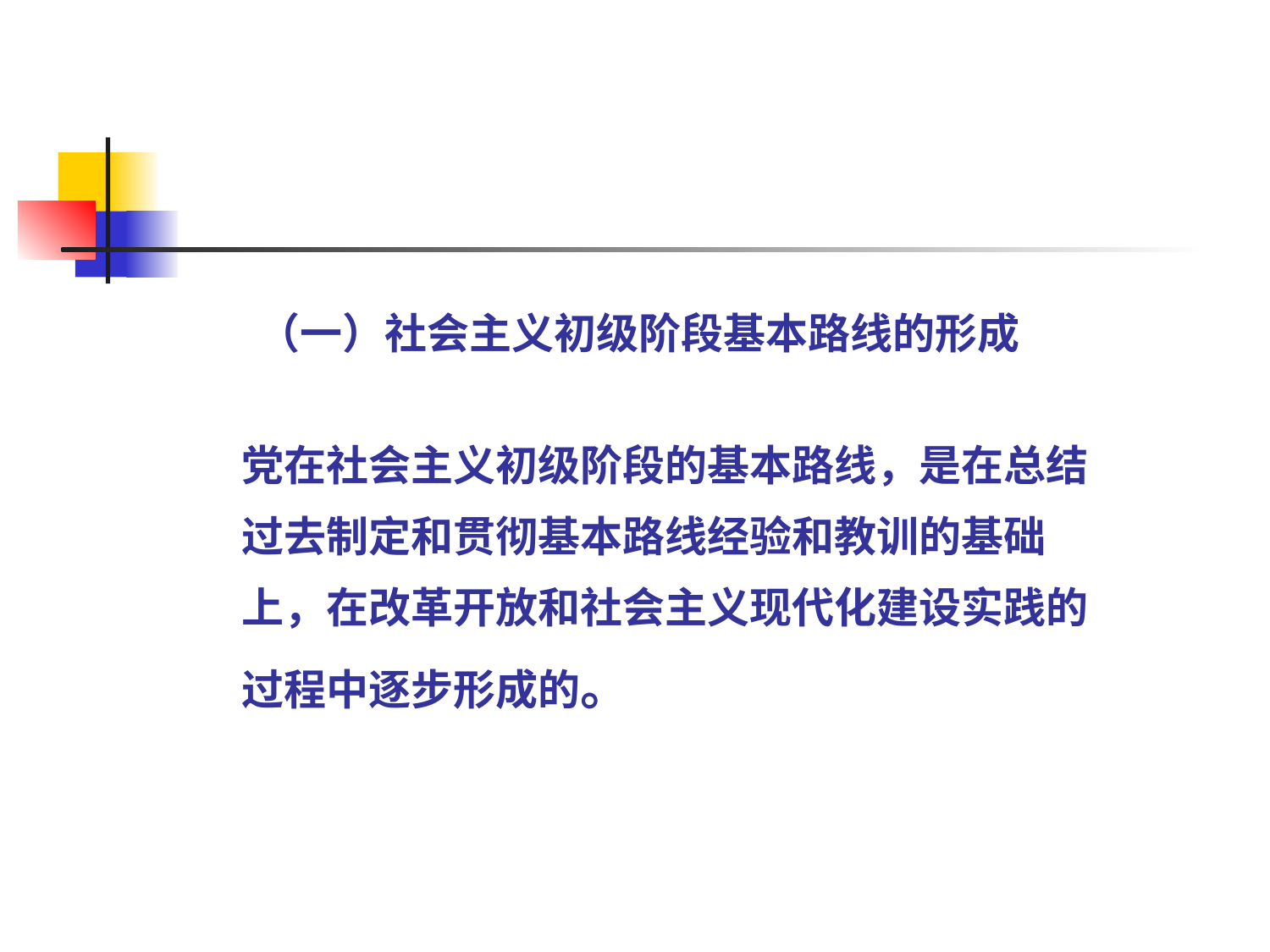

（一）社会主义初级阶段基本路线的形成
党在社会主义初级阶段的基本路线，是在总结过去制定和贯彻基本路线经验和教训的基础上，在改革开放和社会主义现代化建设实践的过程中逐步形成的。